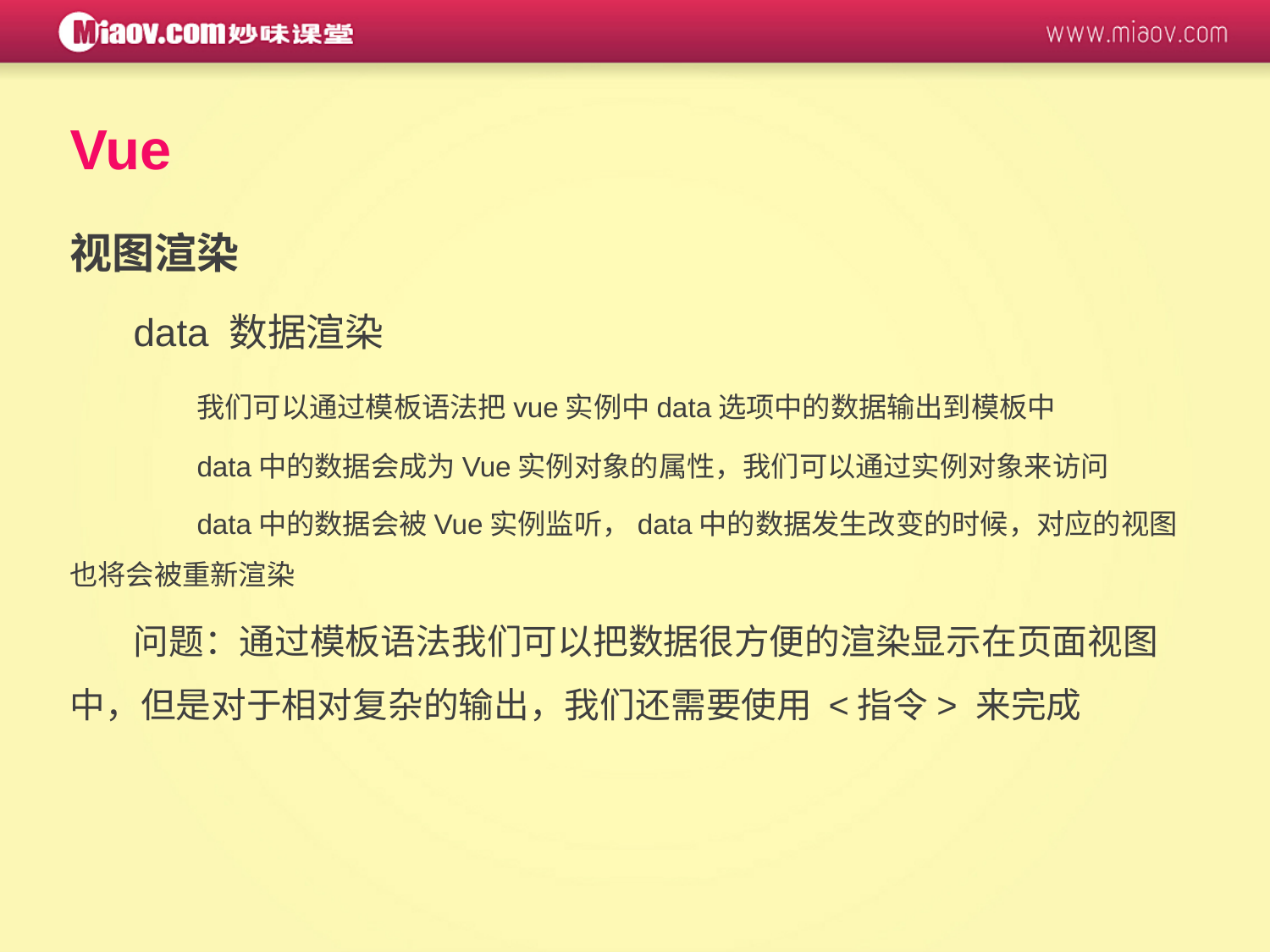

Vue

视图渲染
data 数据渲染
	我们可以通过模板语法把vue实例中data选项中的数据输出到模板中
	data中的数据会成为Vue实例对象的属性，我们可以通过实例对象来访问
	data中的数据会被Vue实例监听，data中的数据发生改变的时候，对应的视图也将会被重新渲染
问题：通过模板语法我们可以把数据很方便的渲染显示在页面视图中，但是对于相对复杂的输出，我们还需要使用 <指令> 来完成